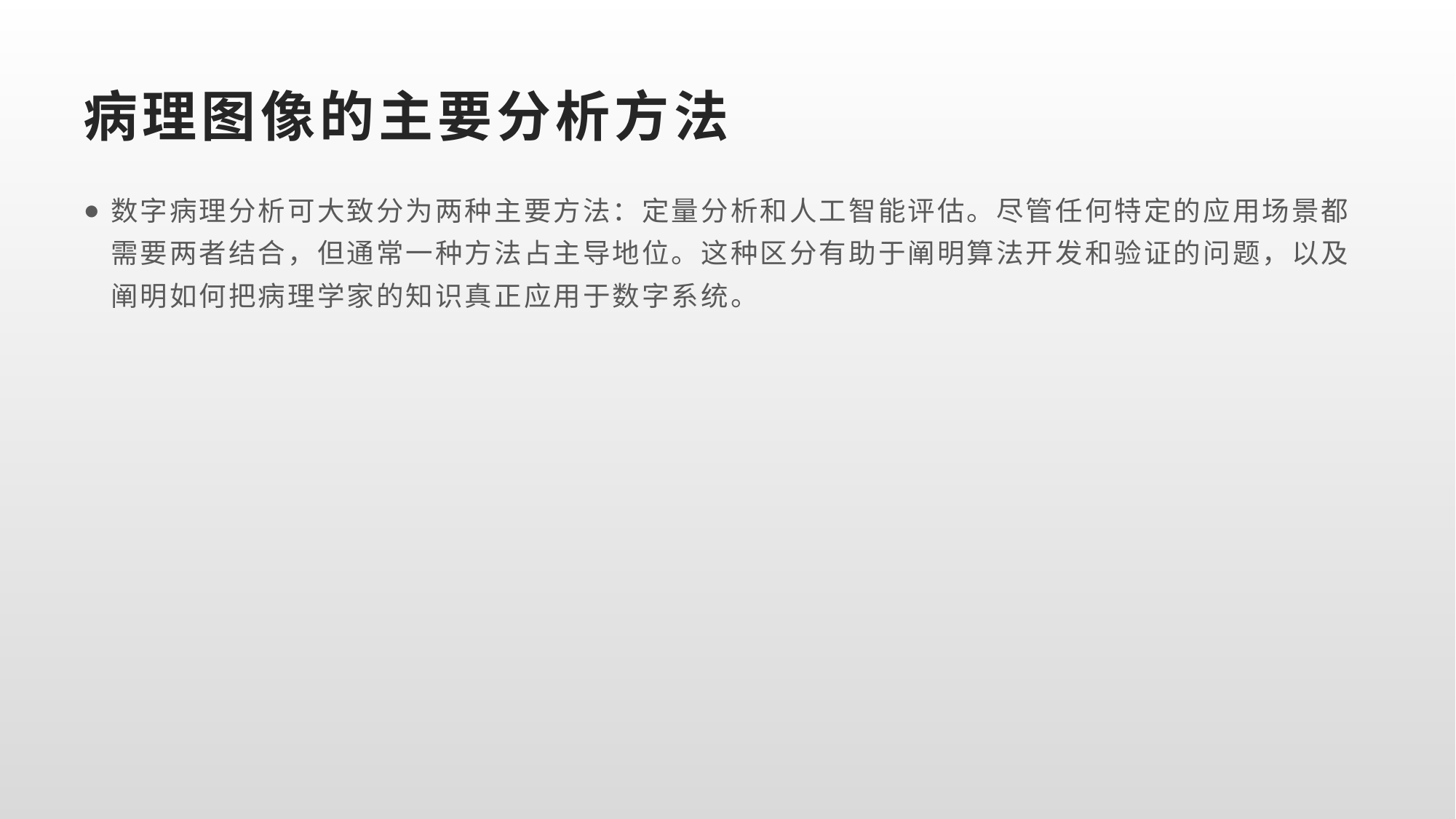

# 病理图像的主要分析方法
数字病理分析可大致分为两种主要方法：定量分析和人工智能评估。尽管任何特定的应用场景都需要两者结合，但通常一种方法占主导地位。这种区分有助于阐明算法开发和验证的问题，以及阐明如何把病理学家的知识真正应用于数字系统。